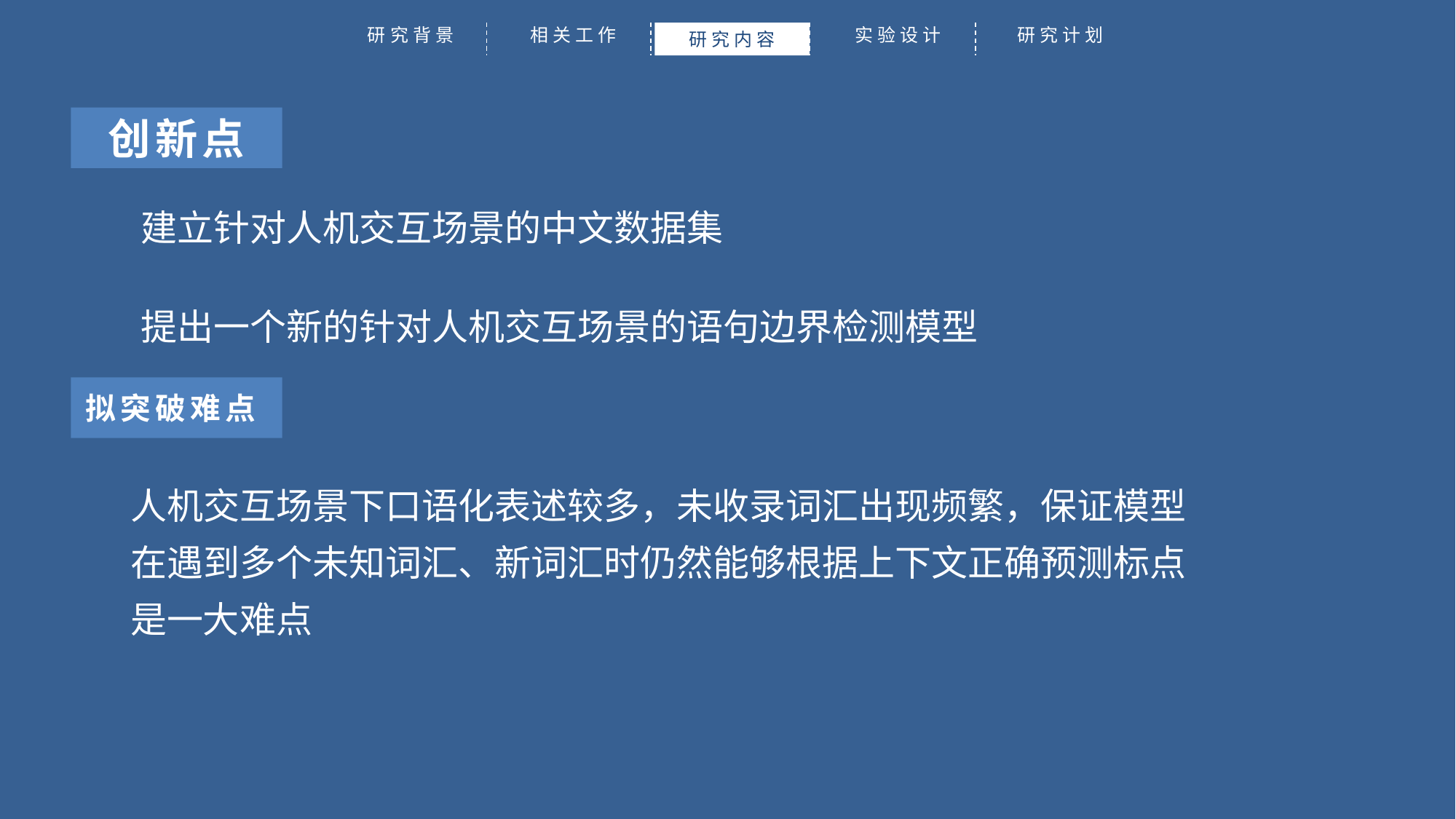

研究背景
相关工作
实验设计
研究计划
研究内容
创新点
建立针对人机交互场景的中文数据集
提出一个新的针对人机交互场景的语句边界检测模型
拟突破难点
人机交互场景下口语化表述较多，未收录词汇出现频繁，保证模型在遇到多个未知词汇、新词汇时仍然能够根据上下文正确预测标点是一大难点